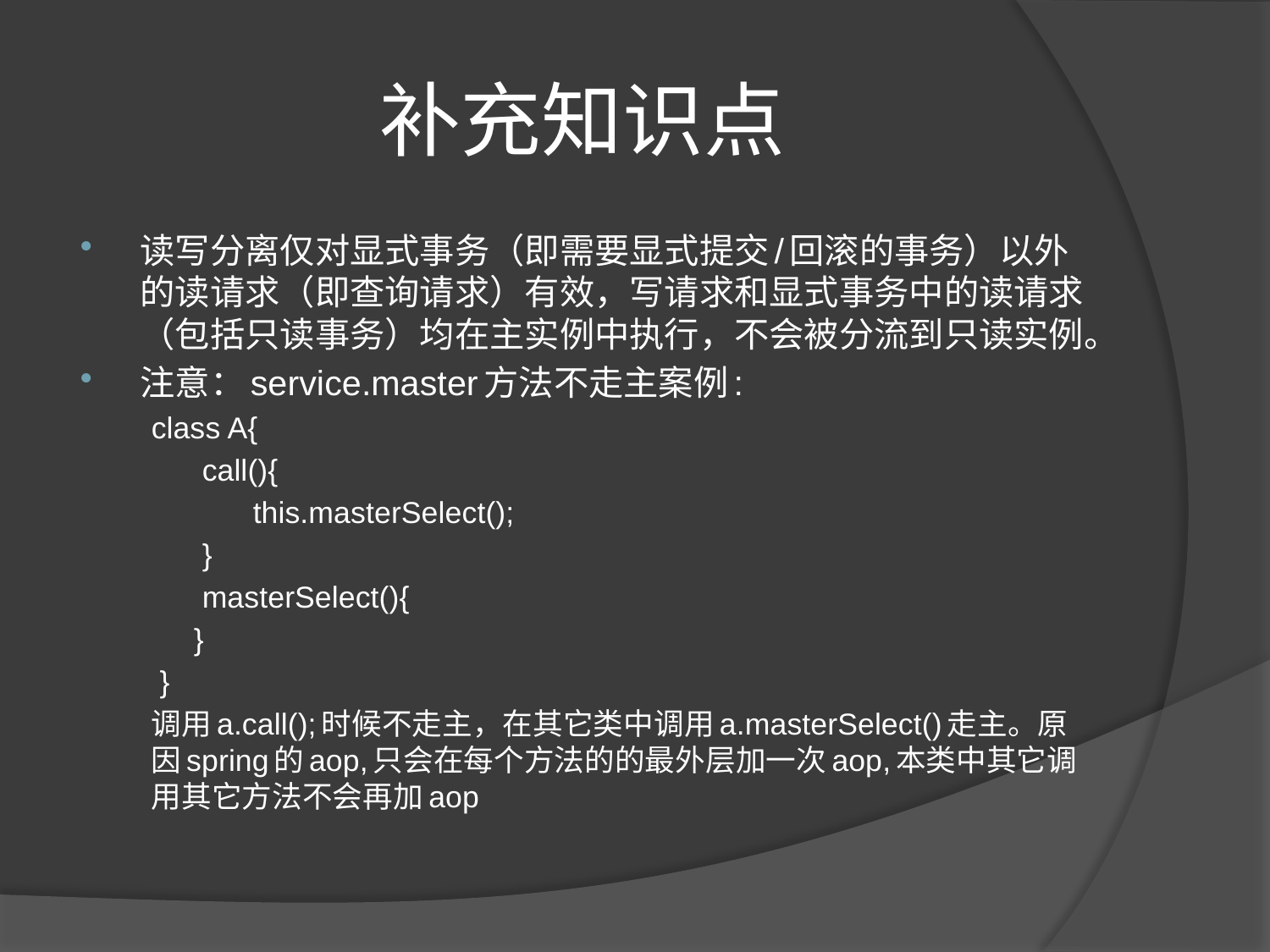

# 补充知识点
读写分离仅对显式事务（即需要显式提交/回滚的事务）以外的读请求（即查询请求）有效，写请求和显式事务中的读请求（包括只读事务）均在主实例中执行，不会被分流到只读实例。
注意：service.master方法不走主案例:
class A{
      call(){
            this.masterSelect();
      }
      masterSelect(){
     }
 }
调用a.call();时候不走主，在其它类中调用a.masterSelect()走主。原因spring的aop,只会在每个方法的的最外层加一次aop,本类中其它调用其它方法不会再加aop